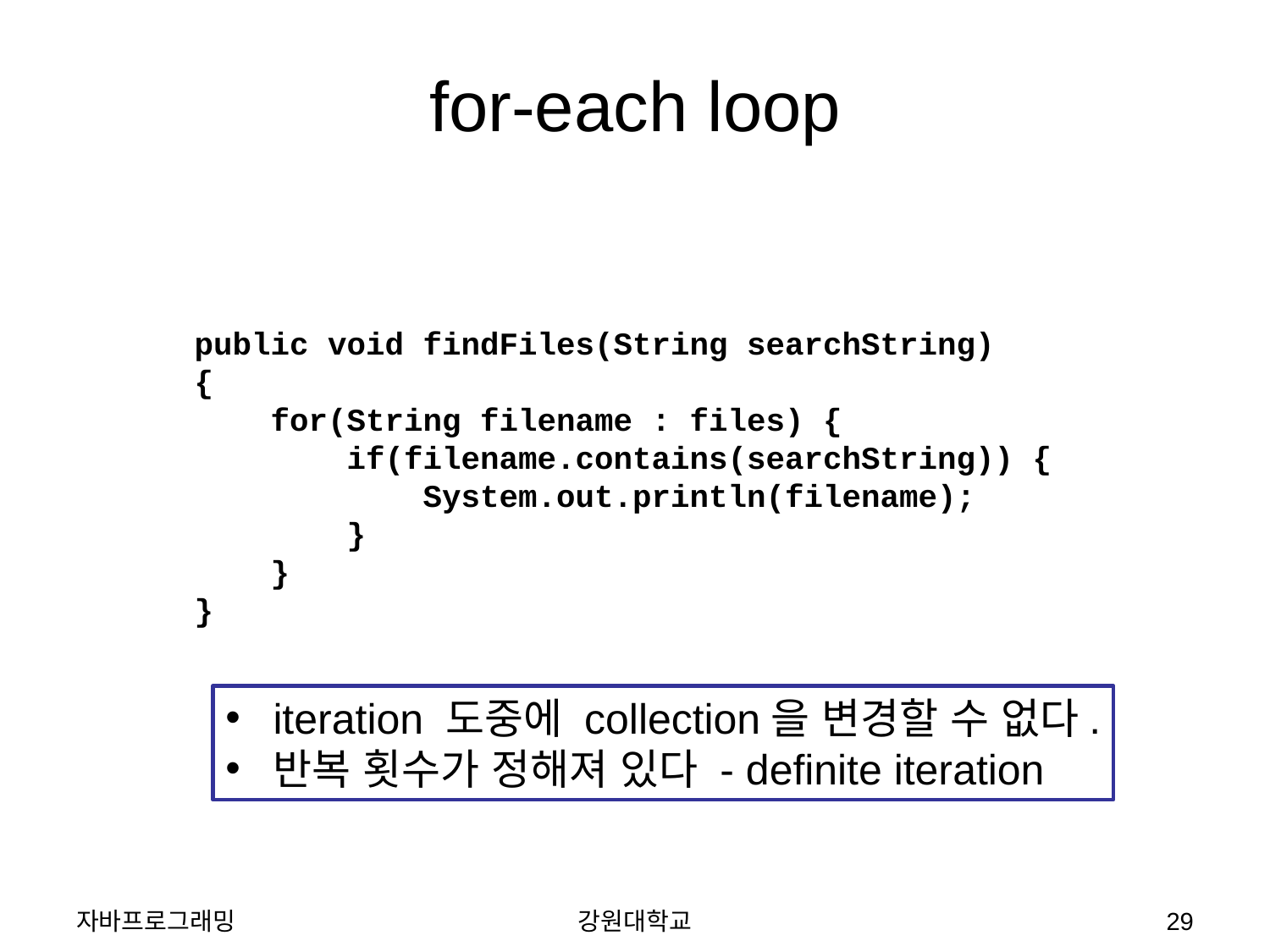

# for-each loop
public void findFiles(String searchString)
{
    for(String filename : files) {
        if(filename.contains(searchString)) {
            System.out.println(filename);
        }
    }
}
iteration 도중에 collection을 변경할 수 없다.
반복 횟수가 정해져 있다 - definite iteration
자바프로그래밍
강원대학교
29